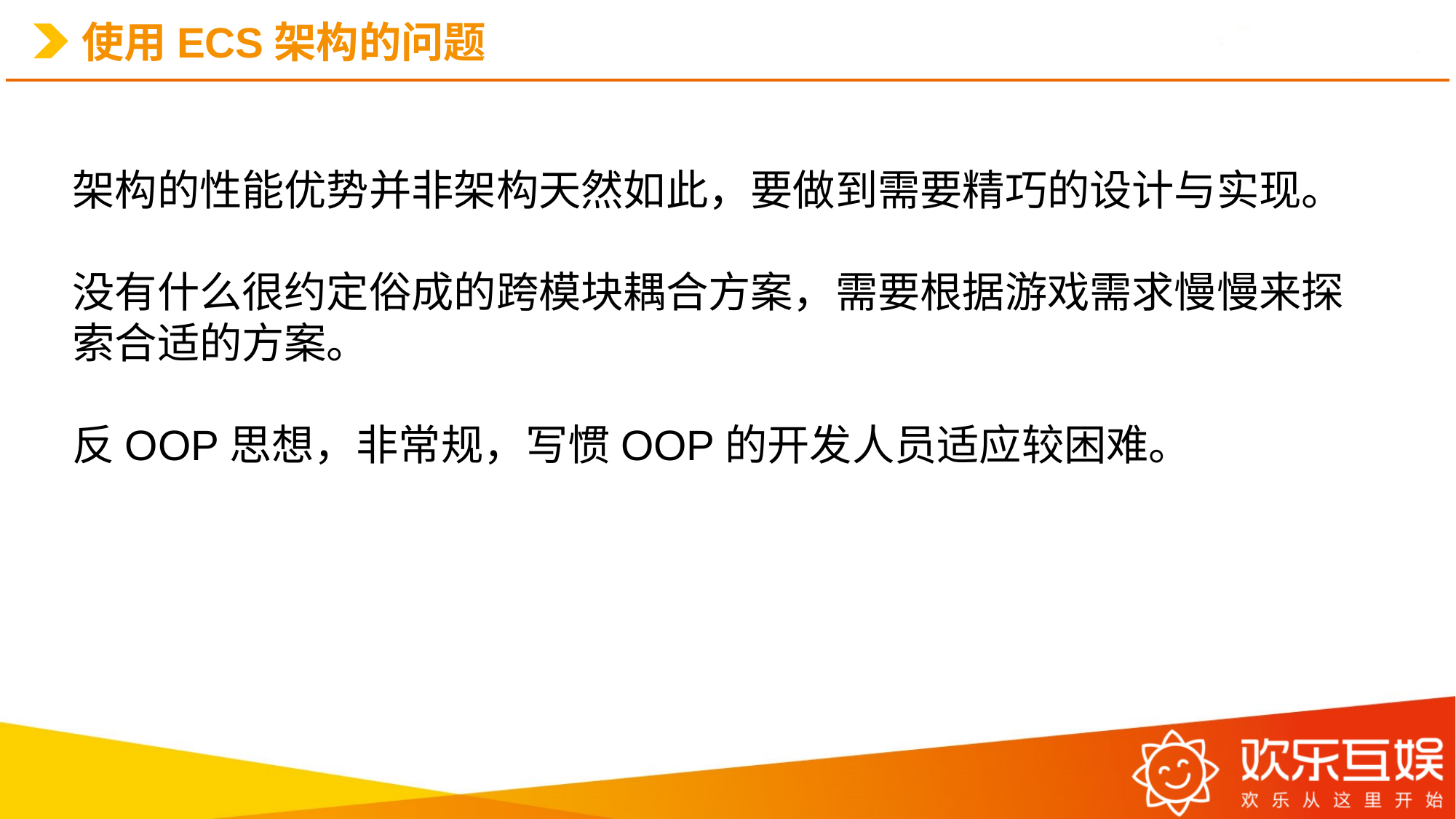

# 使用ECS架构的问题
架构的性能优势并非架构天然如此，要做到需要精巧的设计与实现。

没有什么很约定俗成的跨模块耦合方案，需要根据游戏需求慢慢来探索合适的方案。

反OOP思想，非常规，写惯OOP的开发人员适应较困难。